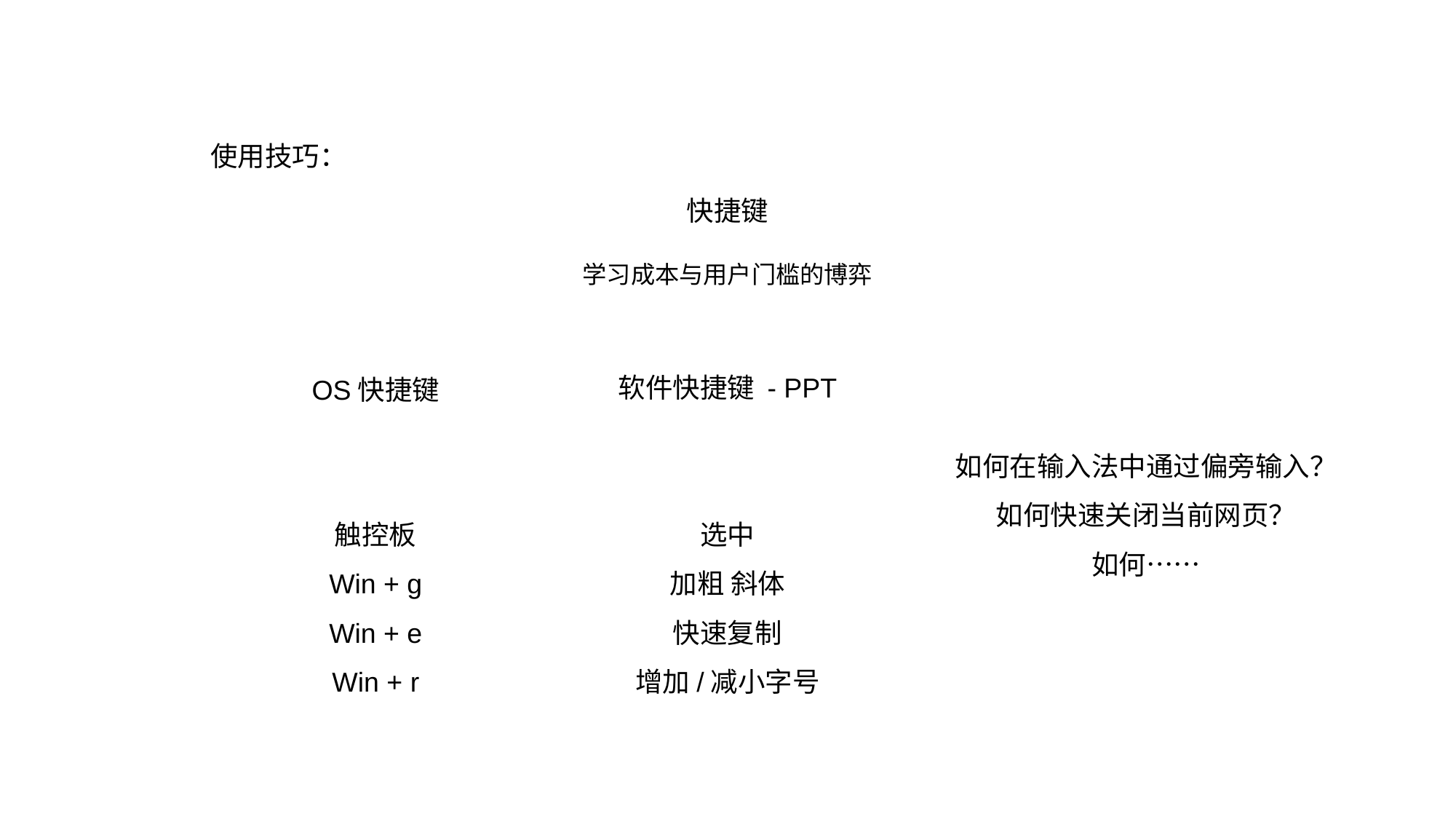

使用技巧：
快捷键

学习成本与用户门槛的博弈
软件快捷键 - PPT
OS快捷键
如何在输入法中通过偏旁输入？
如何快速关闭当前网页？
如何……
触控板
Win + g
Win + e
Win + r
选中
加粗 斜体
快速复制
增加/减小字号